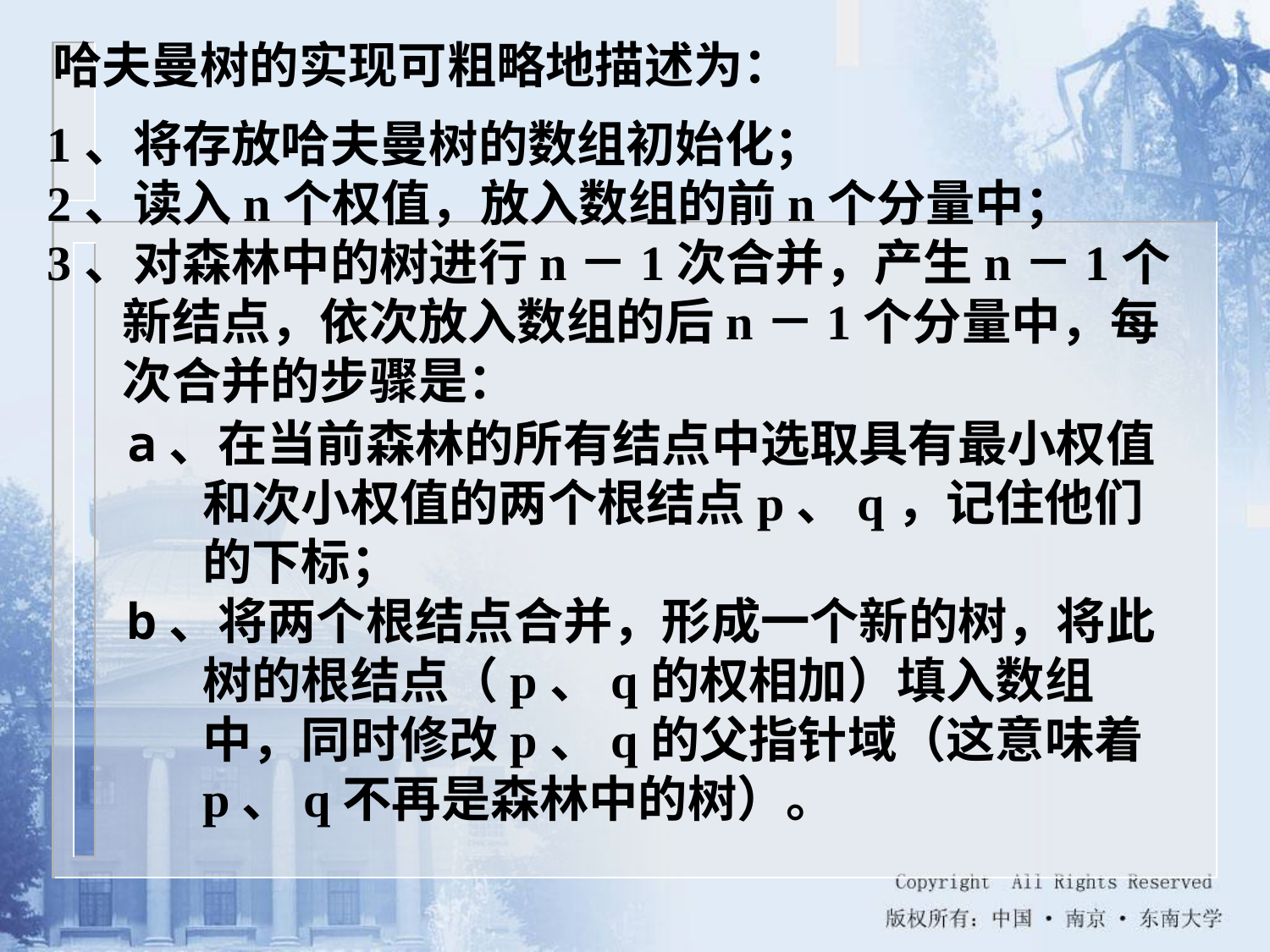

哈夫曼树的实现可粗略地描述为：
1、将存放哈夫曼树的数组初始化；
2、读入n个权值，放入数组的前n个分量中；
3、对森林中的树进行n－1次合并，产生n－1个新结点，依次放入数组的后n－1个分量中，每次合并的步骤是：
a、在当前森林的所有结点中选取具有最小权值和次小权值的两个根结点p、q，记住他们的下标；
b、将两个根结点合并，形成一个新的树，将此树的根结点（p、q的权相加）填入数组中，同时修改p、q的父指针域（这意味着p、q不再是森林中的树）。